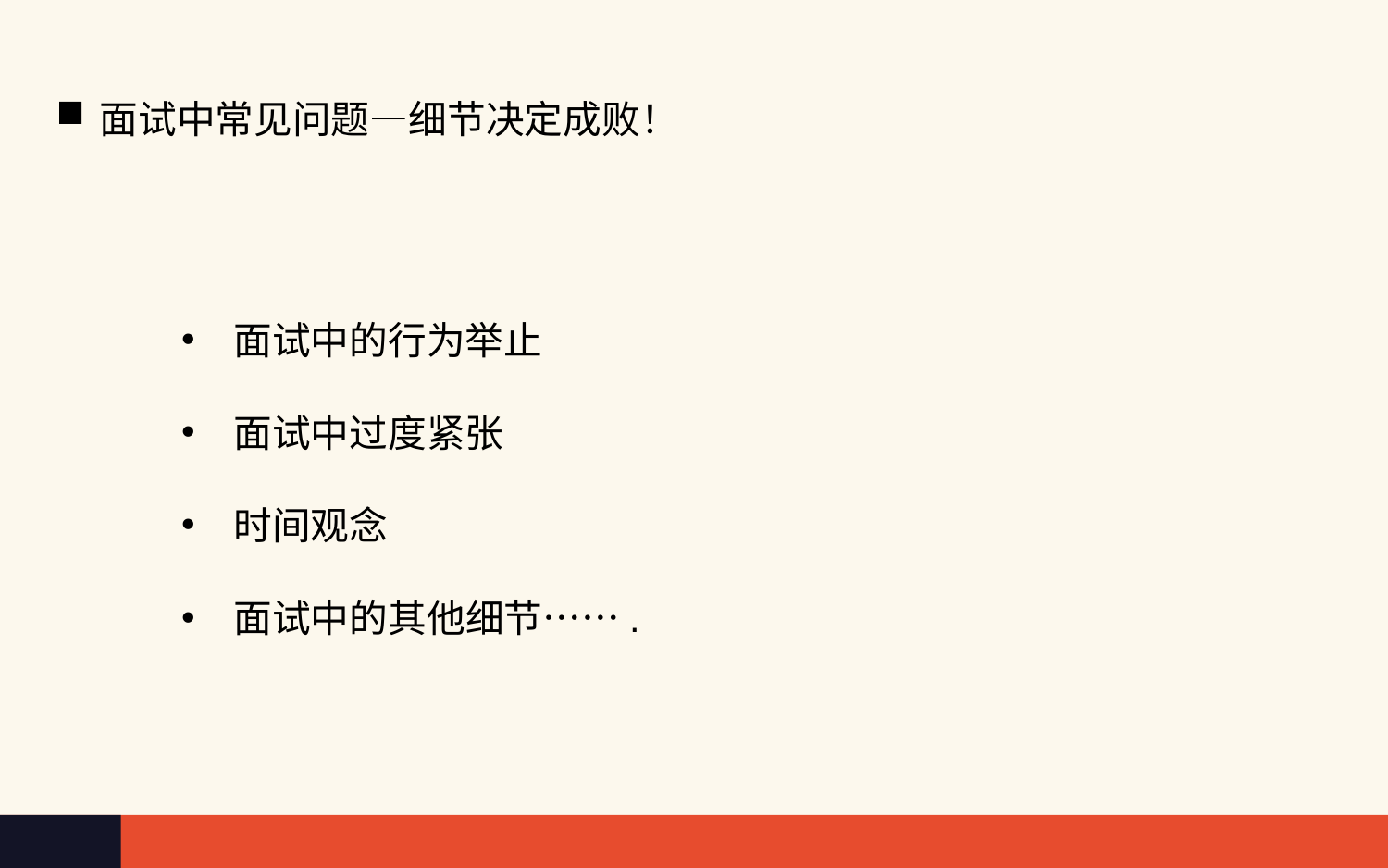

面试中常见问题—细节决定成败！
面试中的行为举止
面试中过度紧张
时间观念
面试中的其他细节…….